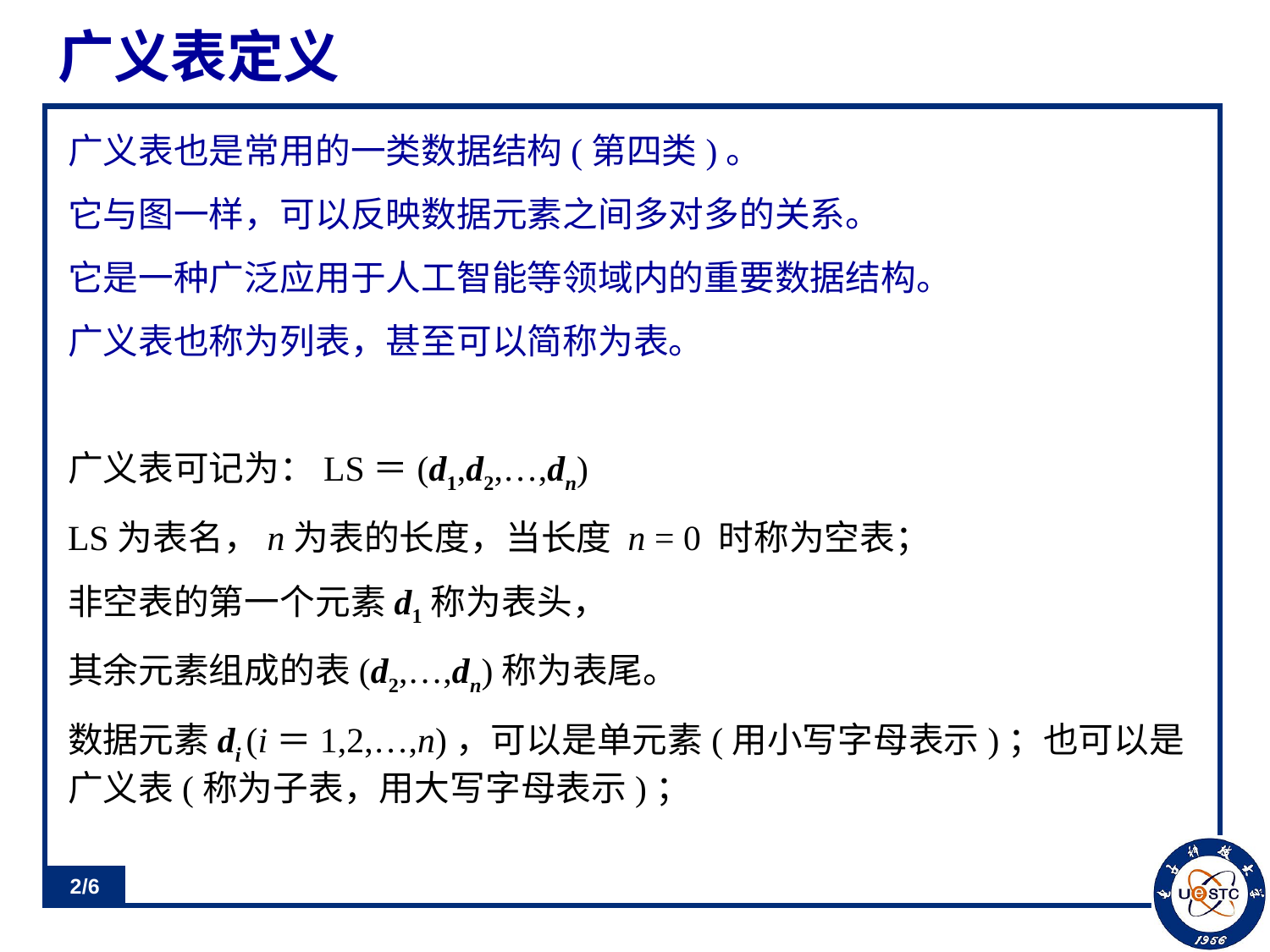

# 广义表定义
广义表也是常用的一类数据结构(第四类)。
它与图一样，可以反映数据元素之间多对多的关系。
它是一种广泛应用于人工智能等领域内的重要数据结构。
广义表也称为列表，甚至可以简称为表。

广义表可记为：LS＝(d1,d2,…,dn)
LS为表名，n为表的长度，当长度 n = 0 时称为空表；
非空表的第一个元素d1称为表头，
其余元素组成的表(d2,…,dn)称为表尾。
数据元素di (i＝1,2,…,n)，可以是单元素(用小写字母表示)；也可以是广义表(称为子表，用大写字母表示)；
2/6